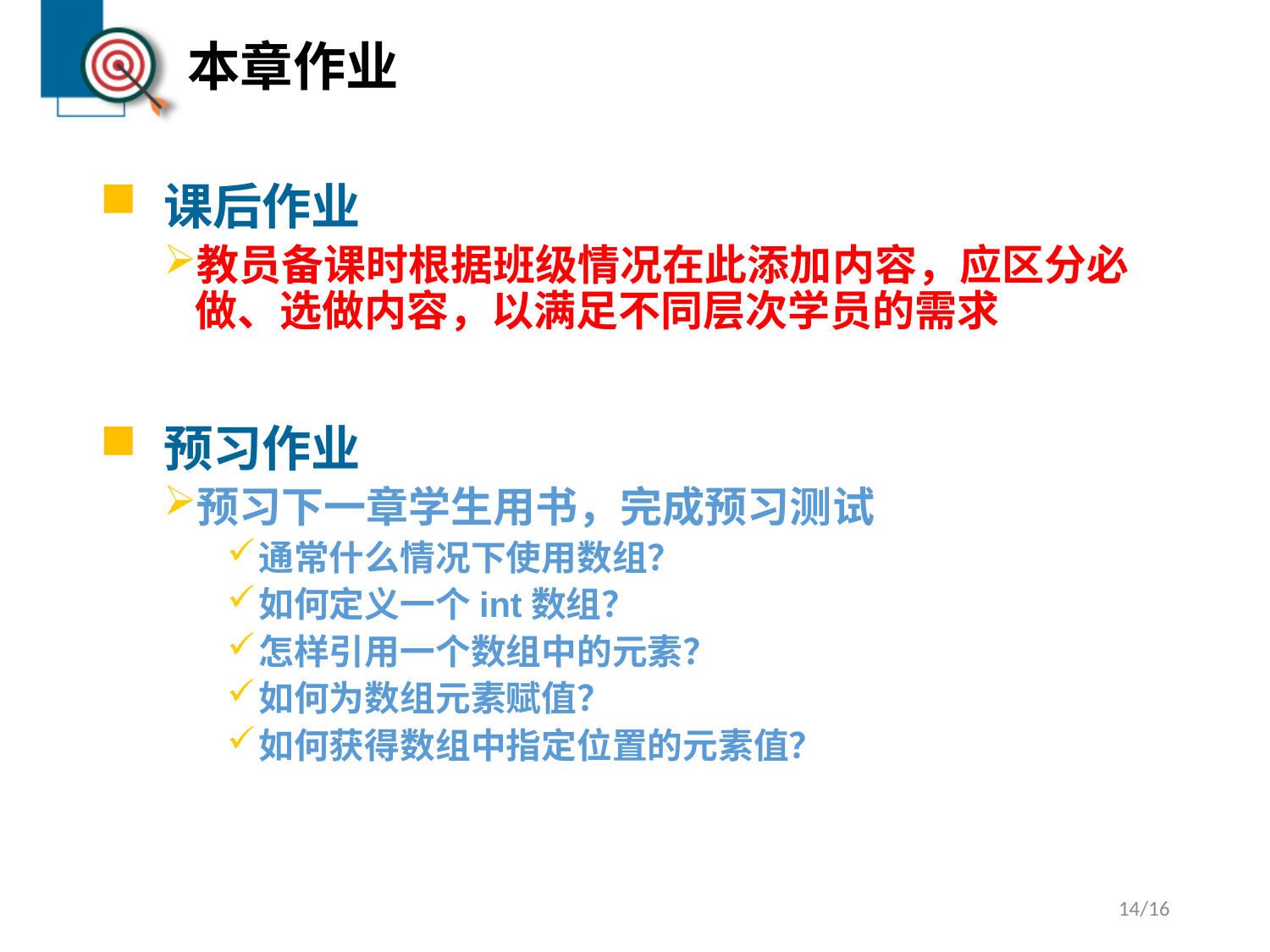

# 本章作业
课后作业
教员备课时根据班级情况在此添加内容，应区分必做、选做内容，以满足不同层次学员的需求

预习作业
预习下一章学生用书，完成预习测试
通常什么情况下使用数组？
如何定义一个int数组？
怎样引用一个数组中的元素？
如何为数组元素赋值？
如何获得数组中指定位置的元素值？

14/16